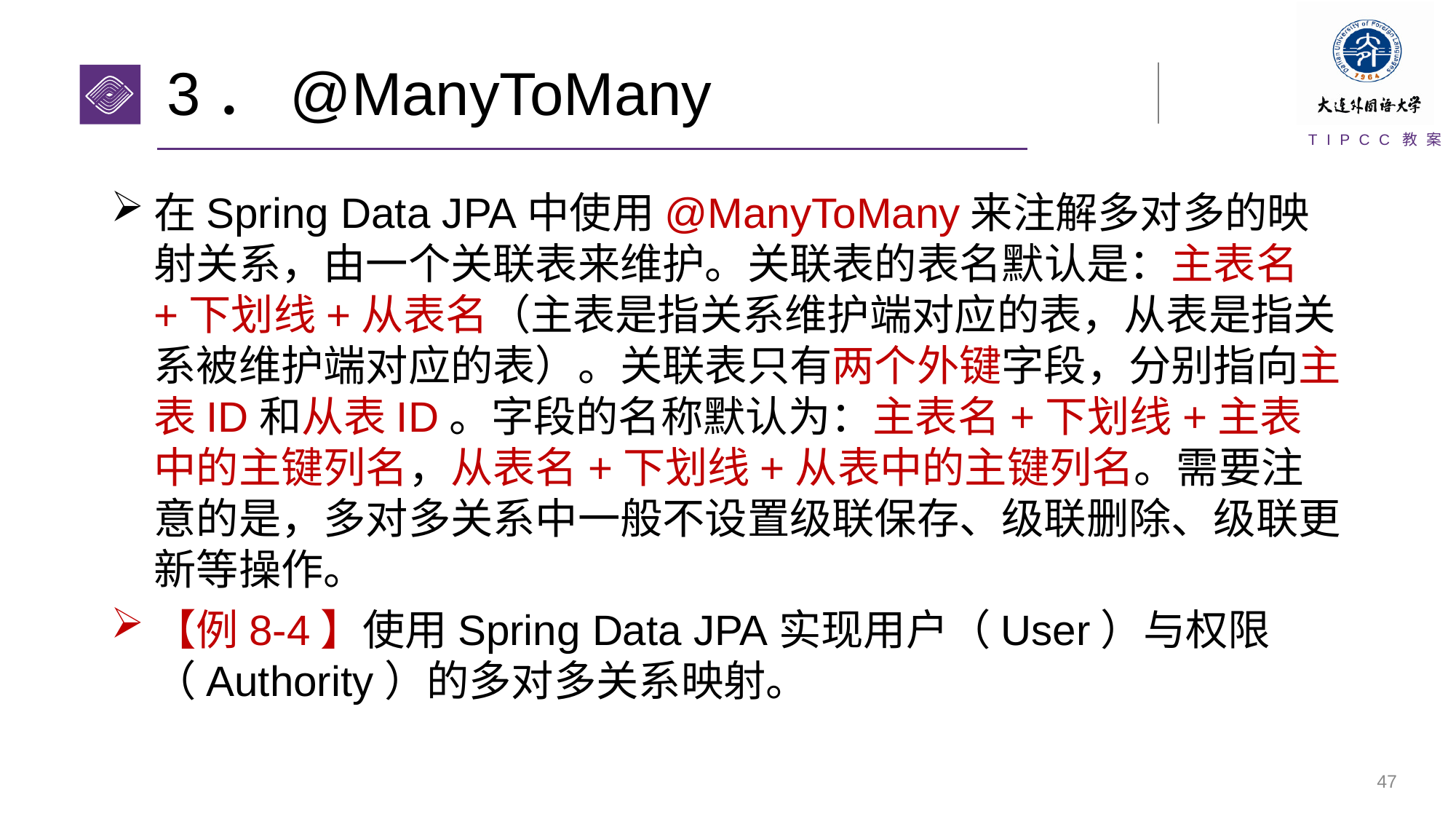

# 3．@ManyToMany
在Spring Data JPA中使用@ManyToMany来注解多对多的映射关系，由一个关联表来维护。关联表的表名默认是：主表名+下划线+从表名（主表是指关系维护端对应的表，从表是指关系被维护端对应的表）。关联表只有两个外键字段，分别指向主表ID和从表ID。字段的名称默认为：主表名+下划线+主表中的主键列名，从表名+下划线+从表中的主键列名。需要注意的是，多对多关系中一般不设置级联保存、级联删除、级联更新等操作。
【例8-4】使用Spring Data JPA实现用户（User）与权限（Authority）的多对多关系映射。

47